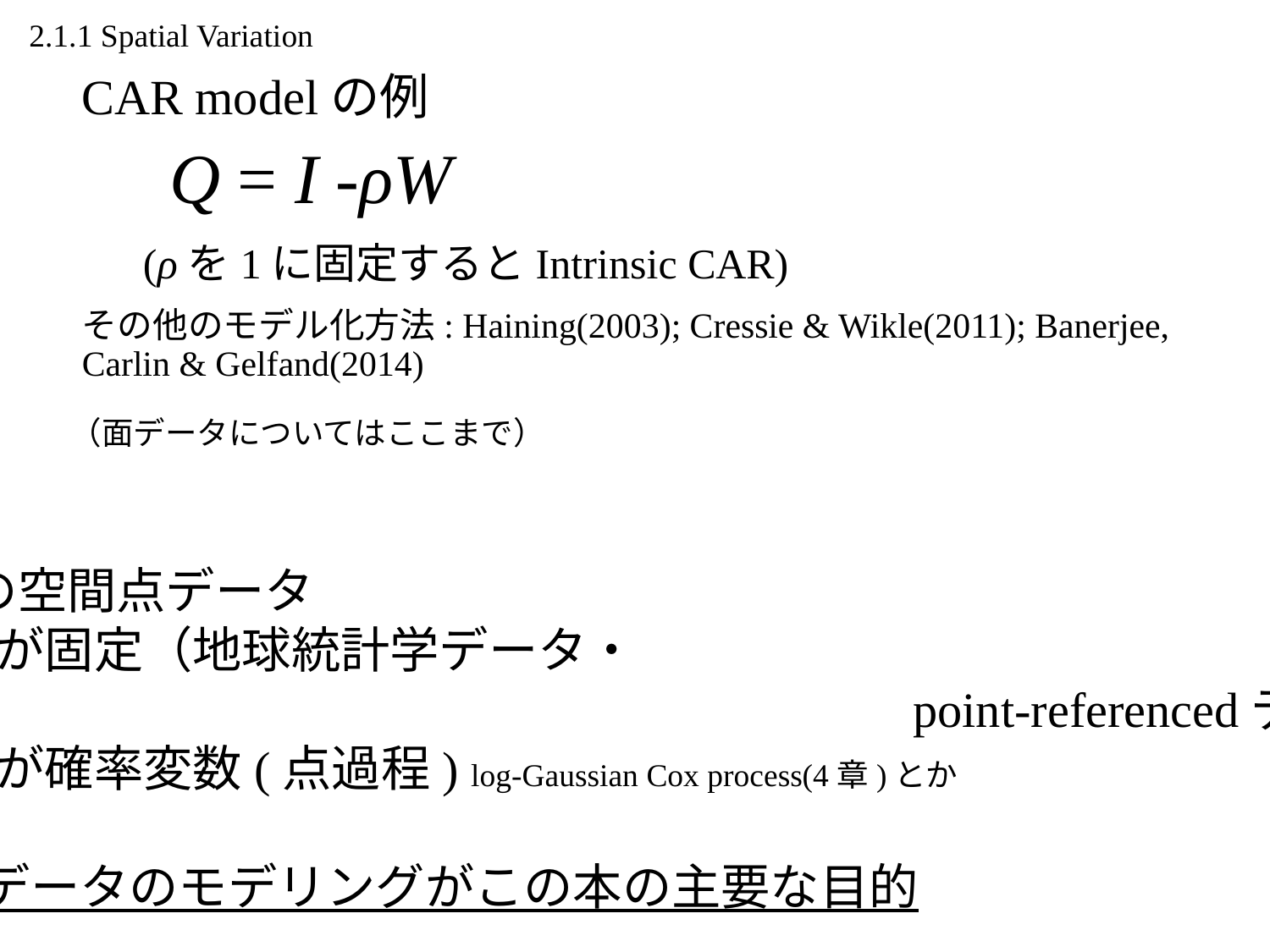

2.1.1 Spatial Variation
CAR modelの例
　Q = I -ρW
　(ρを1に固定するとIntrinsic CAR)
その他のモデル化方法: Haining(2003); Cressie & Wikle(2011); Banerjee, Carlin & Gelfand(2014)
（面データについてはここまで）
2種類の空間点データ
位置が固定（地球統計学データ・
								point-referencedデータ）
位置が確率変数(点過程) log-Gaussian Cox process(4章)とか

空間点データのモデリングがこの本の主要な目的